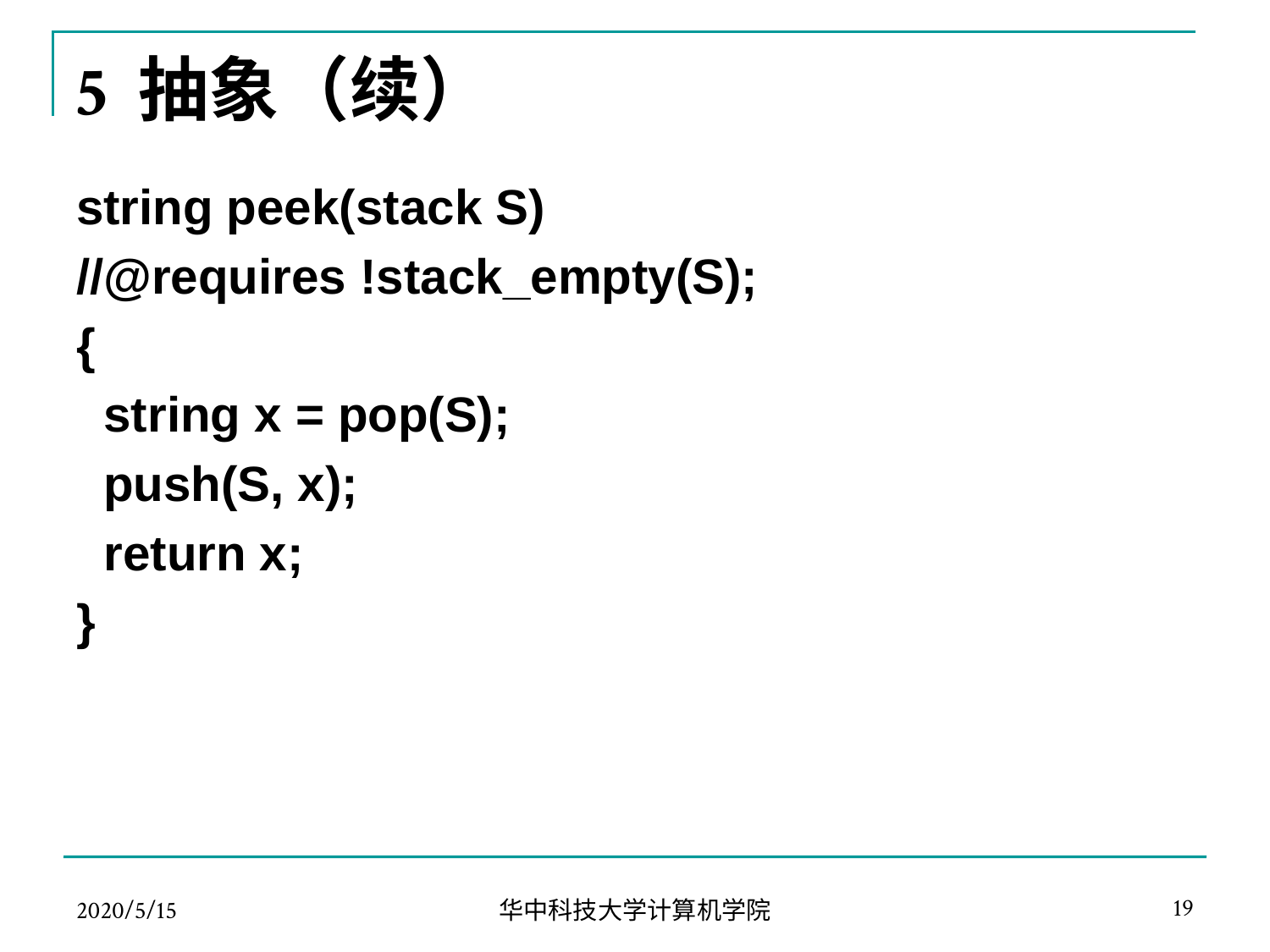

# 5 抽象（续）
string peek(stack S)
//@requires !stack_empty(S);
{
  string x = pop(S);
  push(S, x);
  return x;
}
2020/5/15
19
华中科技大学计算机学院